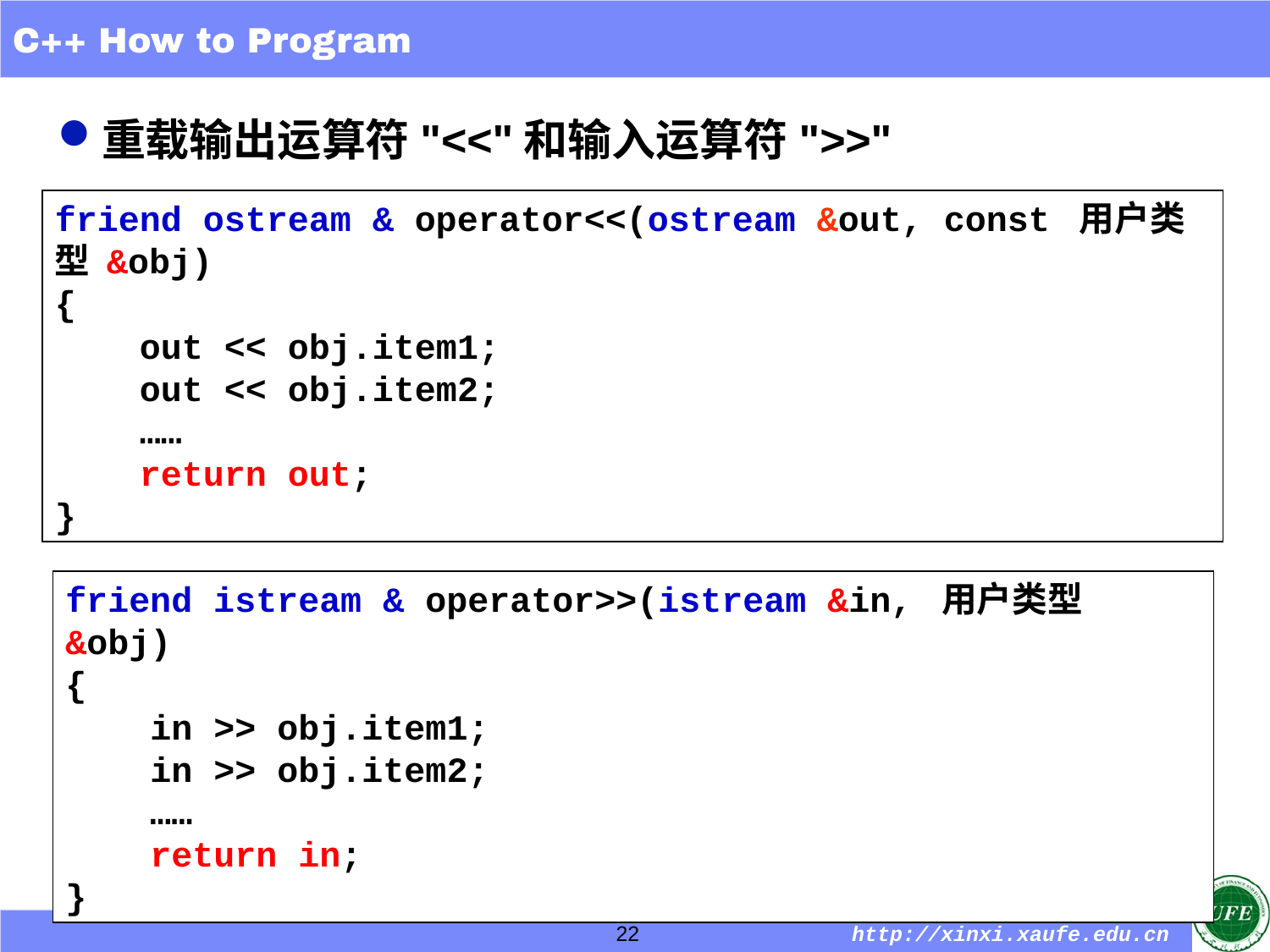

重载输出运算符"<<"和输入运算符">>"

friend ostream & operator<<(ostream &out, const 用户类型 &obj)
{
    out << obj.item1;
    out << obj.item2;
    ……
    return out;
}
friend istream & operator>>(istream &in, 用户类型 &obj)
{
    in >> obj.item1;
    in >> obj.item2;
    ……
    return in;
}
22